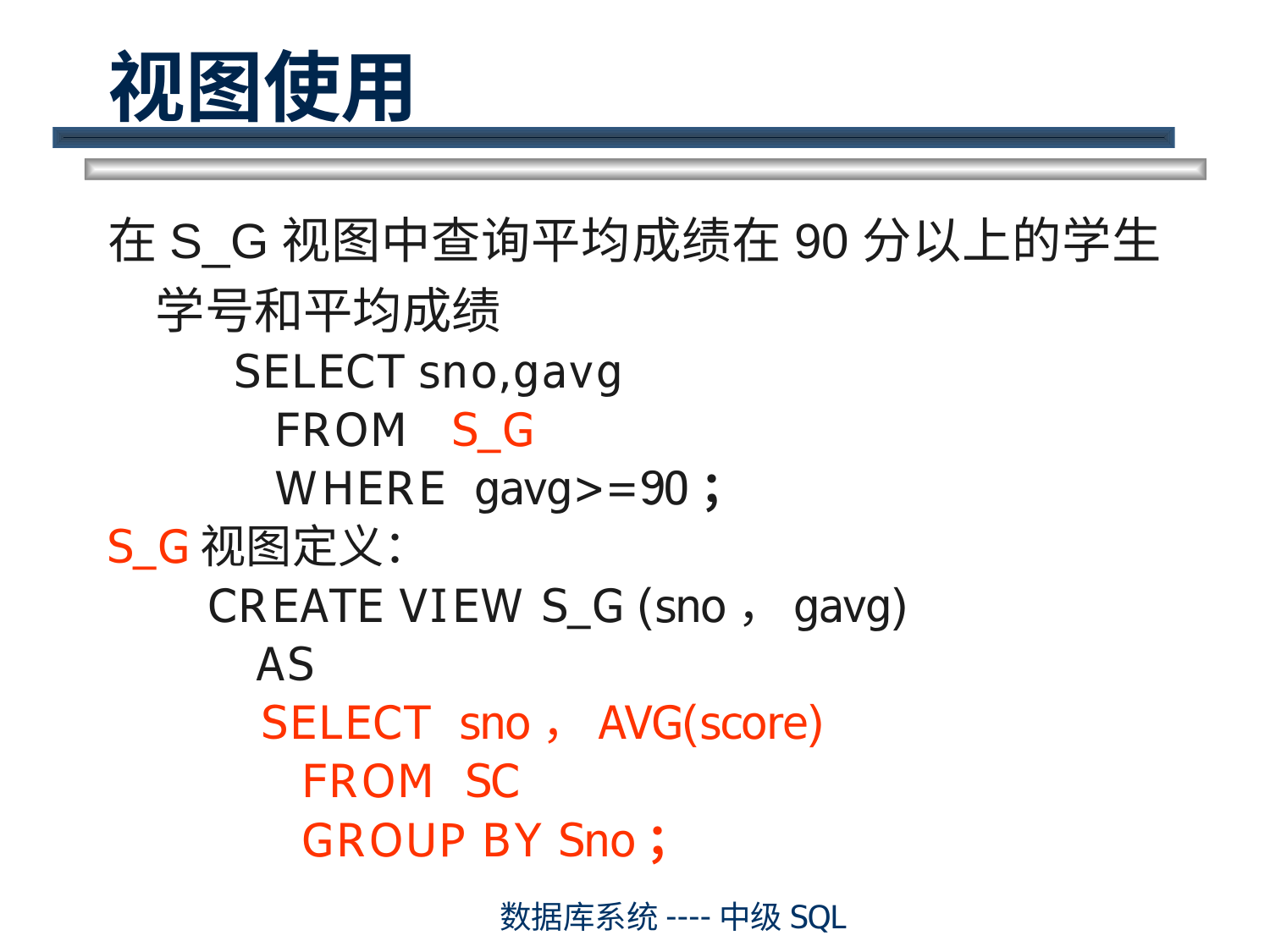

# 视图使用
在S_G视图中查询平均成绩在90分以上的学生学号和平均成绩
SELECT sno,gavg
   FROM   S_G
   WHERE  gavg>=90；
S_G视图定义：
       CREATE VIEW S_G (sno，gavg)
           AS
  SELECT  sno，AVG(score)
     FROM  SC
     GROUP BY Sno；
数据库系统----中级SQL